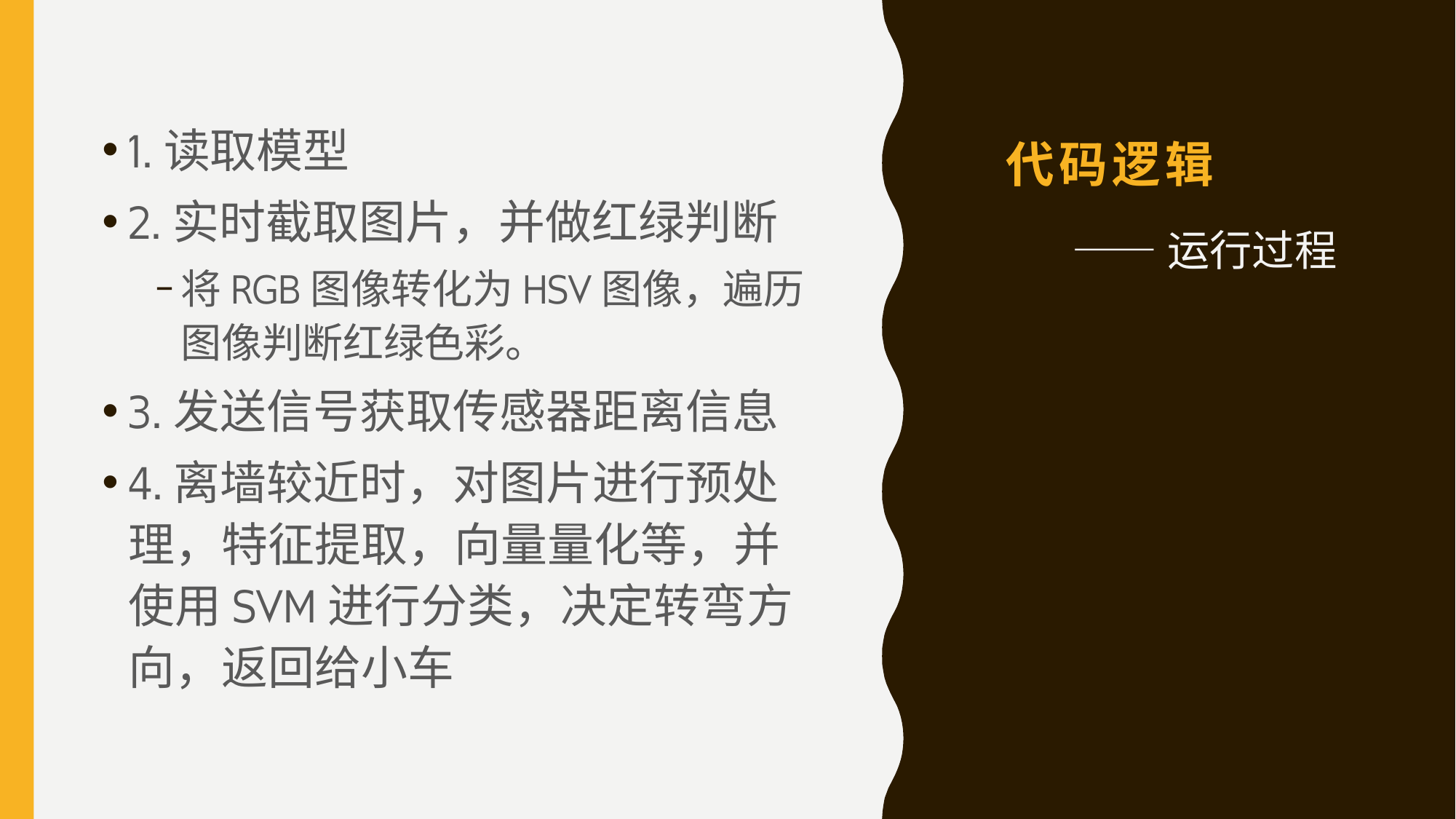

# 代码逻辑
1.读取模型
2.实时截取图片，并做红绿判断
将RGB图像转化为HSV图像，遍历图像判断红绿色彩。
3.发送信号获取传感器距离信息
4.离墙较近时，对图片进行预处理，特征提取，向量量化等，并使用SVM进行分类，决定转弯方向，返回给小车
       ——运行过程